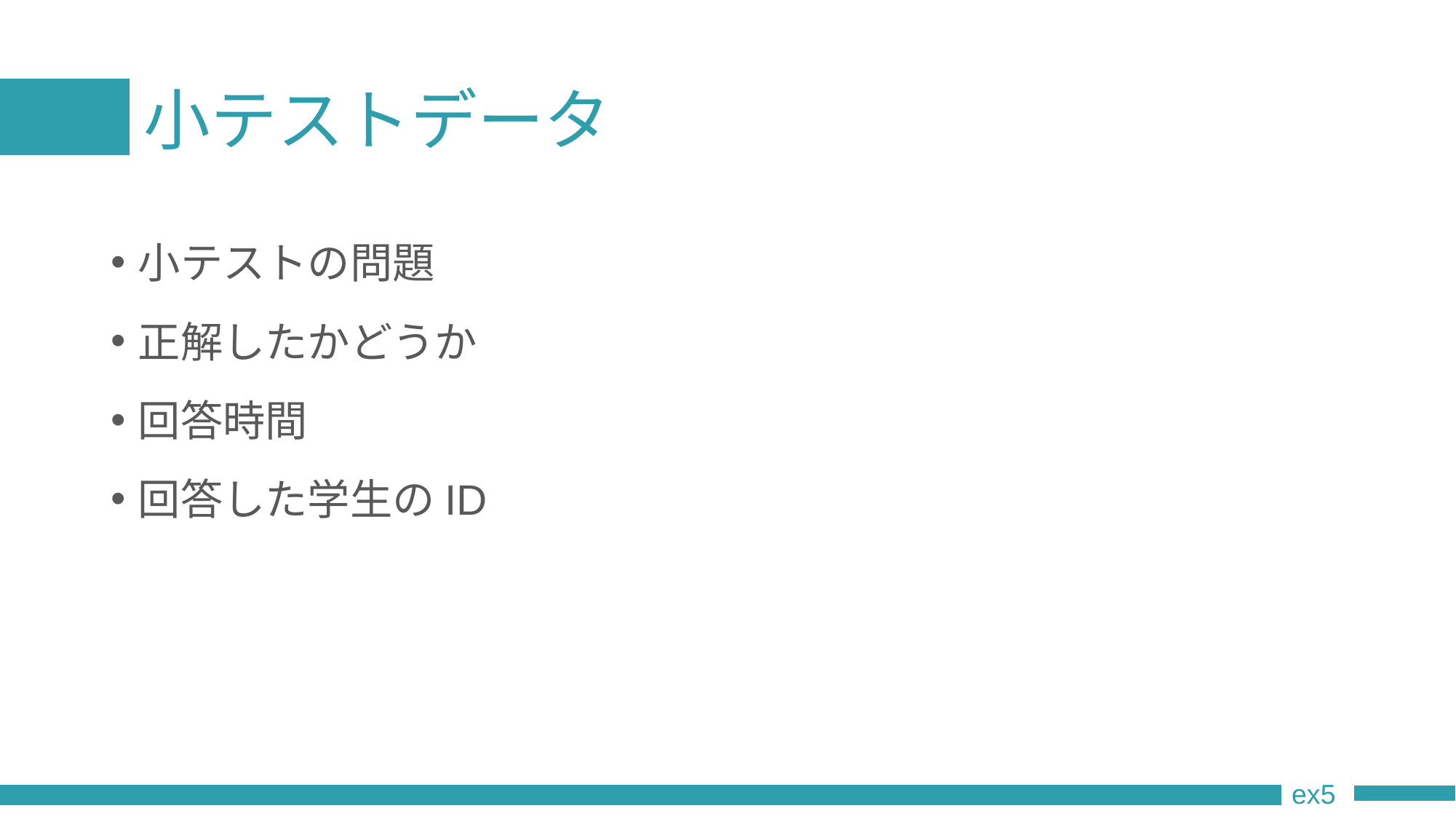

# 小テストデータ

小テストの問題
正解したかどうか
回答時間
回答した学生のID
ex5